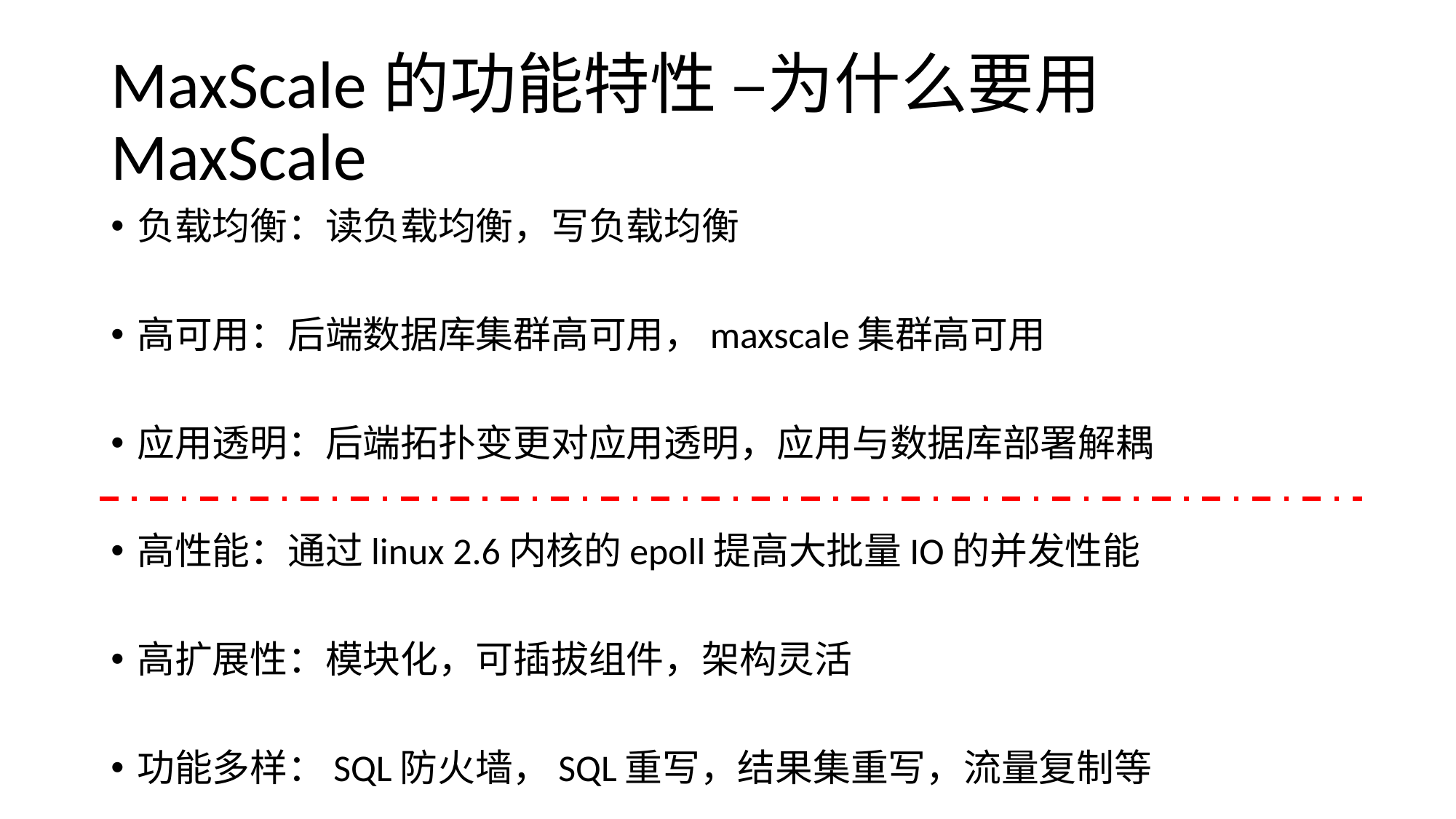

# MaxScale的功能特性 –为什么要用MaxScale
负载均衡：读负载均衡，写负载均衡

高可用：后端数据库集群高可用，maxscale集群高可用

应用透明：后端拓扑变更对应用透明，应用与数据库部署解耦

高性能：通过linux 2.6内核的epoll提高大批量IO的并发性能

高扩展性：模块化，可插拔组件，架构灵活

功能多样：SQL防火墙，SQL重写，结果集重写，流量复制等